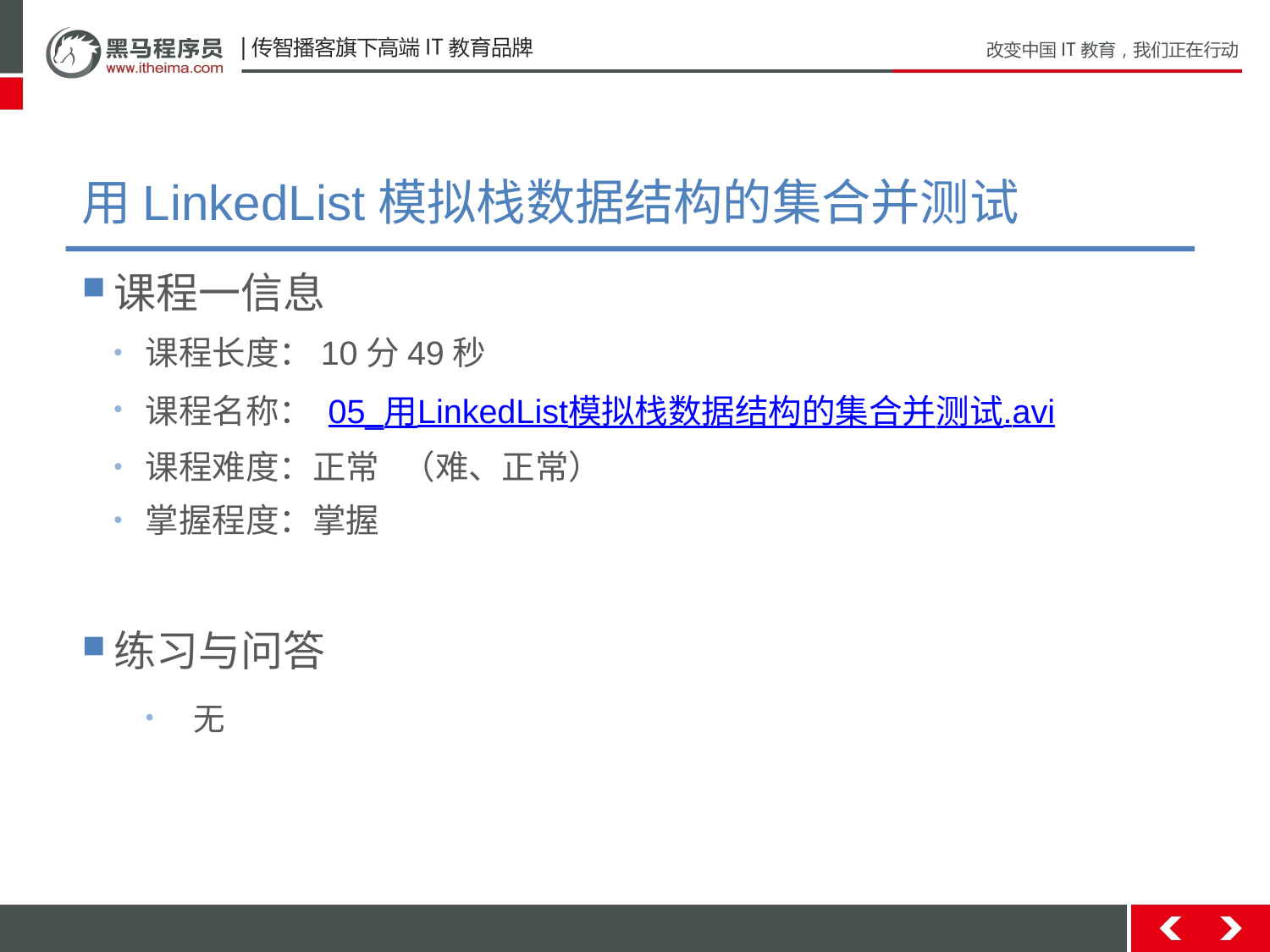

# 用LinkedList模拟栈数据结构的集合并测试
课程一信息
课程长度：10分49秒
课程名称： 05_用LinkedList模拟栈数据结构的集合并测试.avi
课程难度：正常   （难、正常）
掌握程度：掌握

练习与问答
无